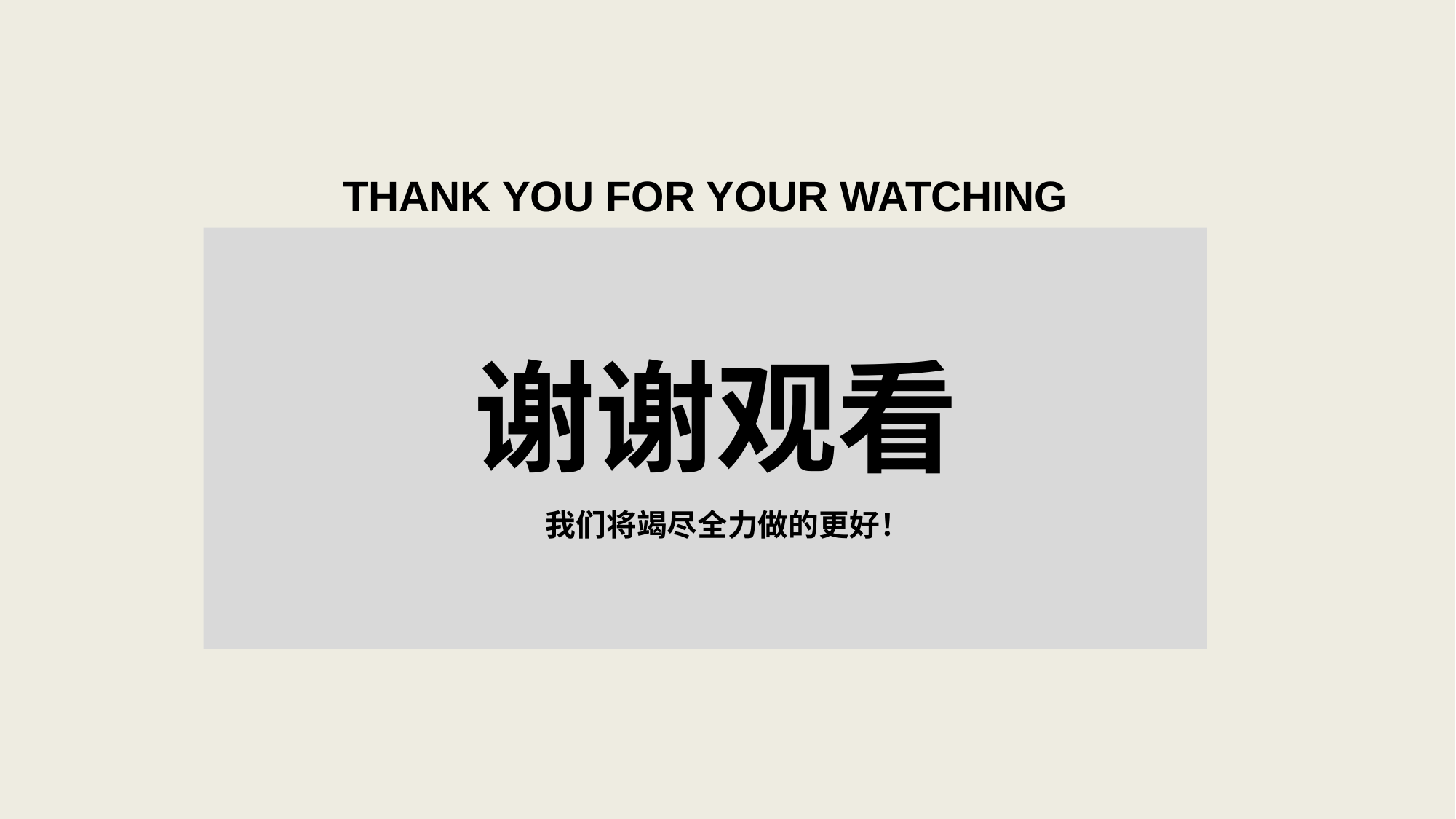

THANK YOU FOR YOUR WATCHING

谢谢观看

我们将竭尽全力做的更好！